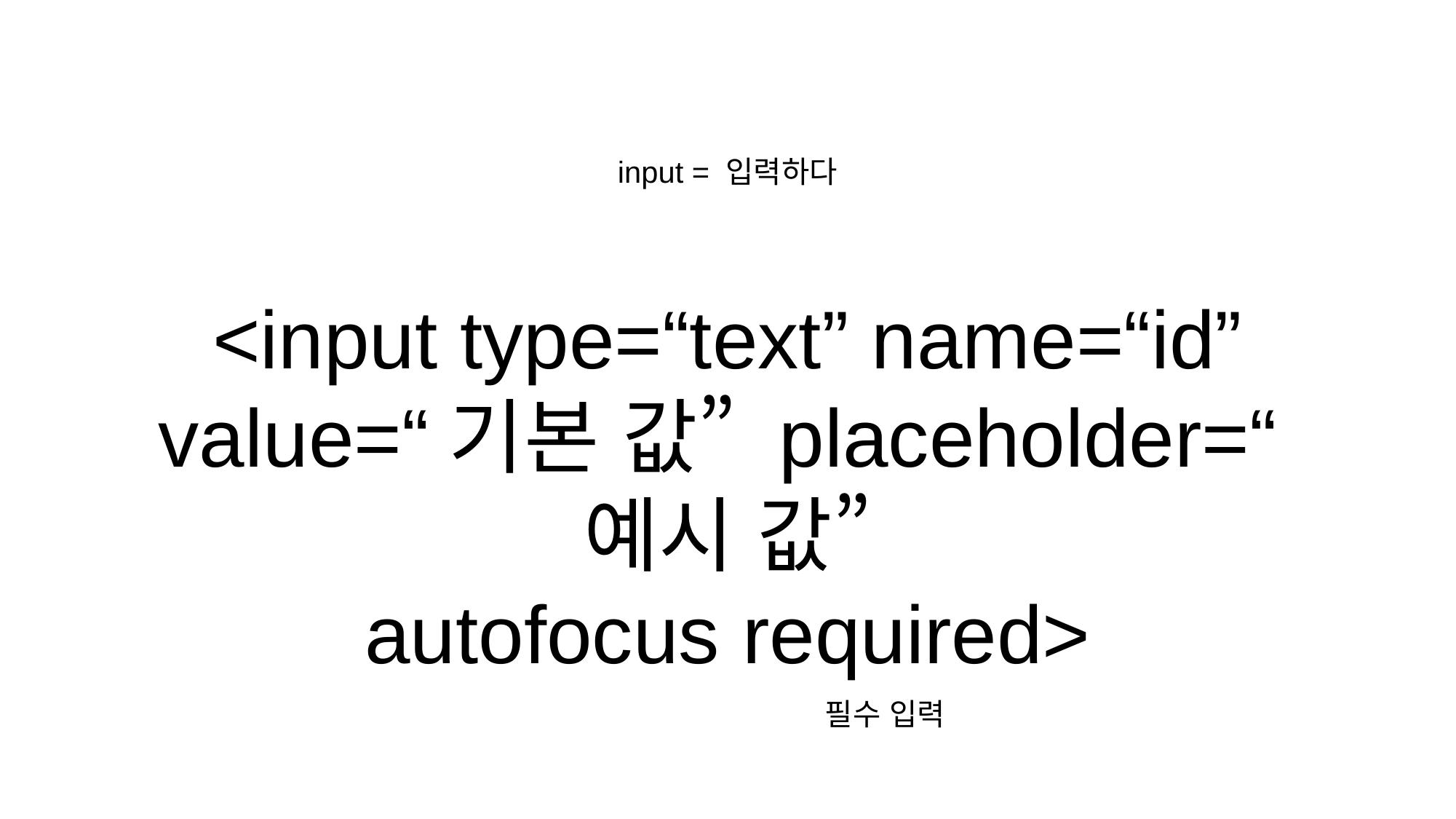

input = 입력하다
<input type=“text” name=“id”
value=“기본 값” placeholder=“예시 값”
autofocus required>
필수 입력